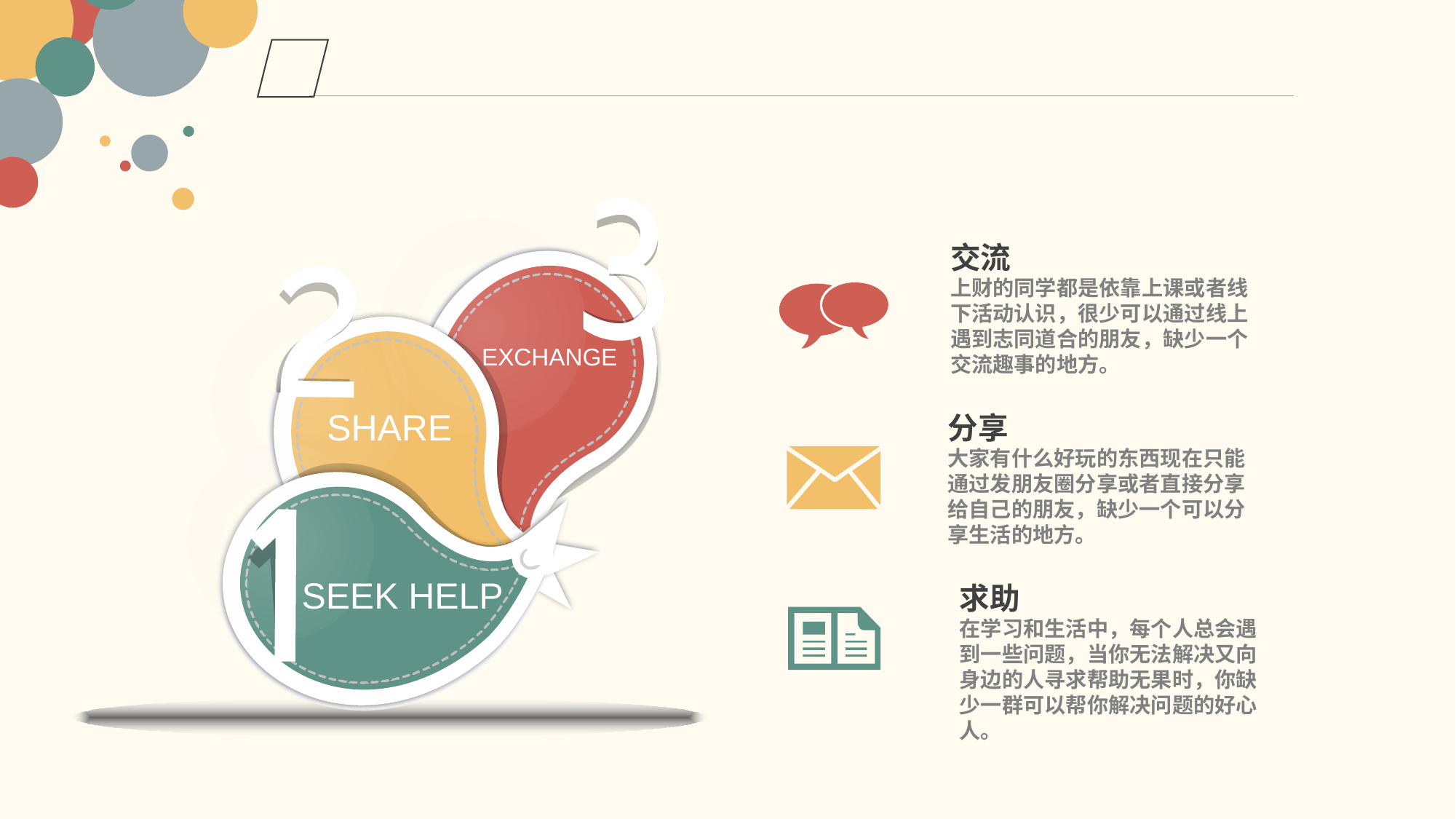

交流
上财的同学都是依靠上课或者线下活动认识，很少可以通过线上遇到志同道合的朋友，缺少一个交流趣事的地方。

EXCHANGE
SHARE
分享
大家有什么好玩的东西现在只能通过发朋友圈分享或者直接分享给自己的朋友，缺少一个可以分享生活的地方。

SEEK HELP
求助
在学习和生活中，每个人总会遇到一些问题，当你无法解决又向身边的人寻求帮助无果时，你缺少一群可以帮你解决问题的好心人。